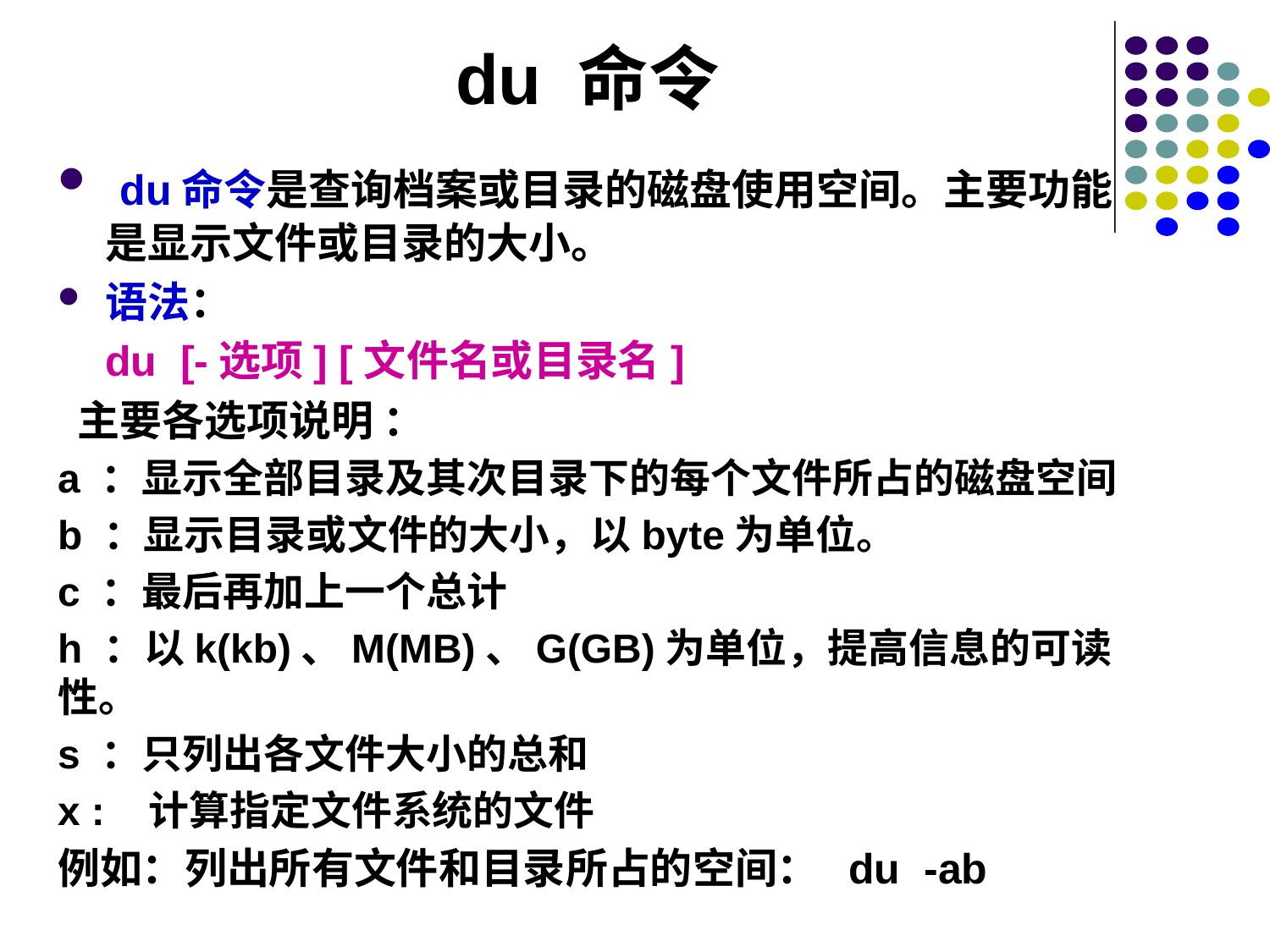

# du 命令
 du命令是查询档案或目录的磁盘使用空间。主要功能是显示文件或目录的大小。
语法：
    du  [-选项] [文件名或目录名]
 主要各选项说明 ：
a ：显示全部目录及其次目录下的每个文件所占的磁盘空间
b ：显示目录或文件的大小，以byte为单位。
c ：最后再加上一个总计
h ：以k(kb)、M(MB)、G(GB)为单位，提高信息的可读性。
s ：只列出各文件大小的总和
x :   计算指定文件系统的文件
例如：列出所有文件和目录所占的空间：  du  -ab